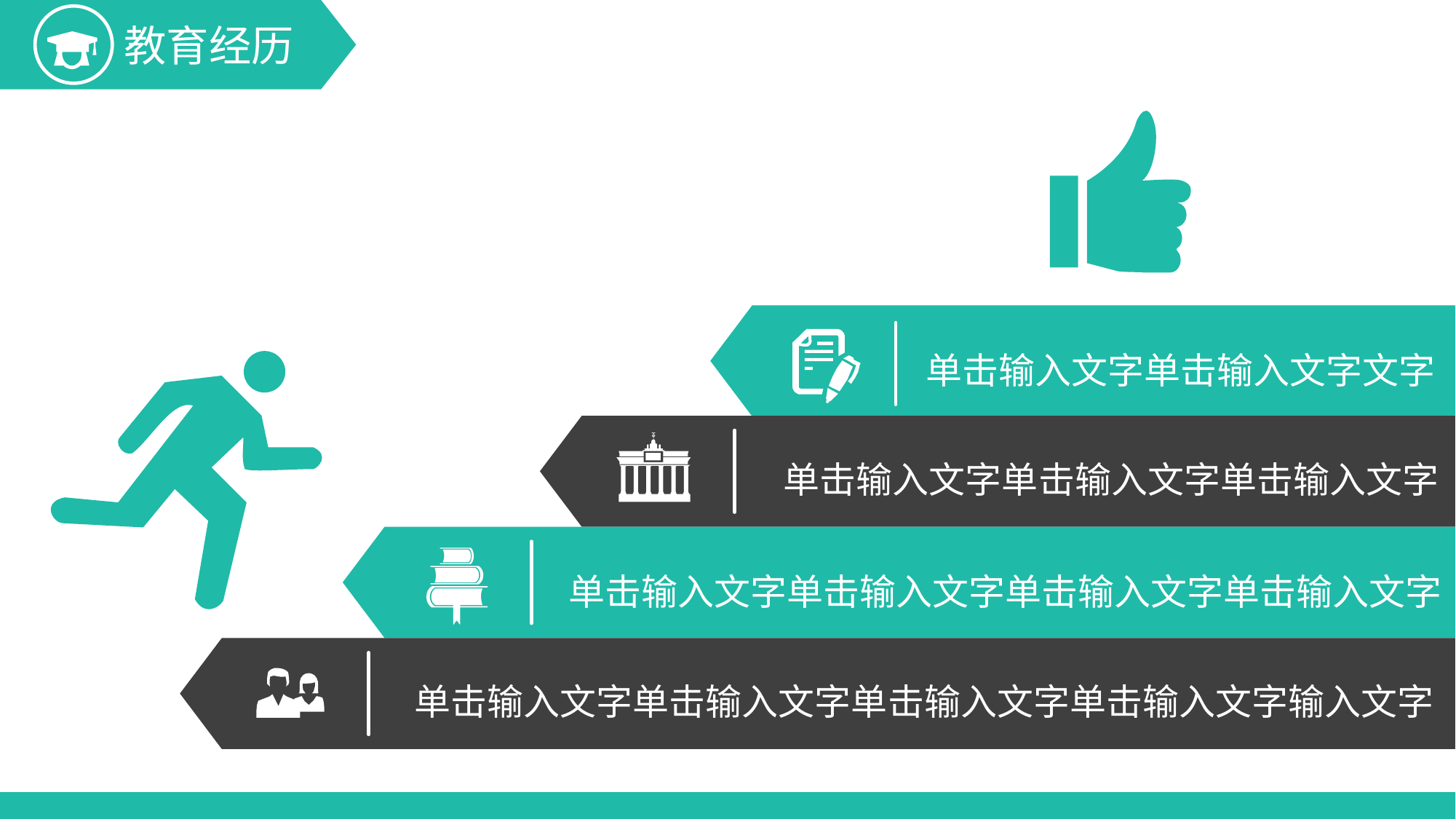

单击输入文字单击输入文字文字

单击输入文字单击输入文字单击输入文字

单击输入文字单击输入文字单击输入文字单击输入文字

单击输入文字单击输入文字单击输入文字单击输入文字输入文字